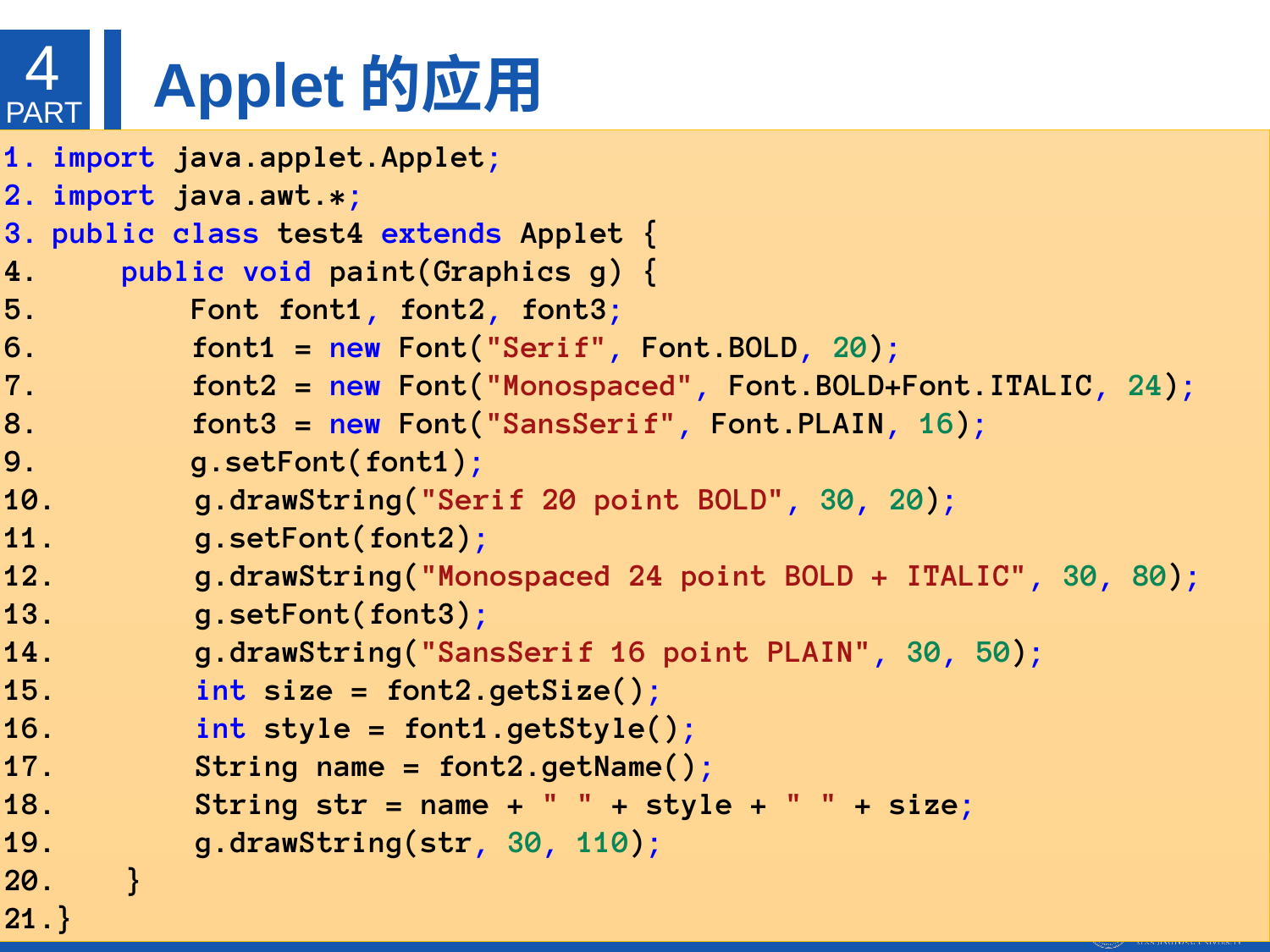

4
Applet的应用
PART
import java.applet.Applet;
import java.awt.*;
public class test4 extends Applet {
    public void paint(Graphics g) {
        Font font1, font2, font3;
        font1 = new Font("Serif", Font.BOLD, 20);
        font2 = new Font("Monospaced", Font.BOLD+Font.ITALIC, 24);
        font3 = new Font("SansSerif", Font.PLAIN, 16);
        g.setFont(font1);
        g.drawString("Serif 20 point BOLD", 30, 20);
        g.setFont(font2);
        g.drawString("Monospaced 24 point BOLD + ITALIC", 30, 80);
        g.setFont(font3);
        g.drawString("SansSerif 16 point PLAIN", 30, 50);
        int size = font2.getSize();
        int style = font1.getStyle();
        String name = font2.getName();
        String str = name + " " + style + " " + size;
        g.drawString(str, 30, 110);
    }
}